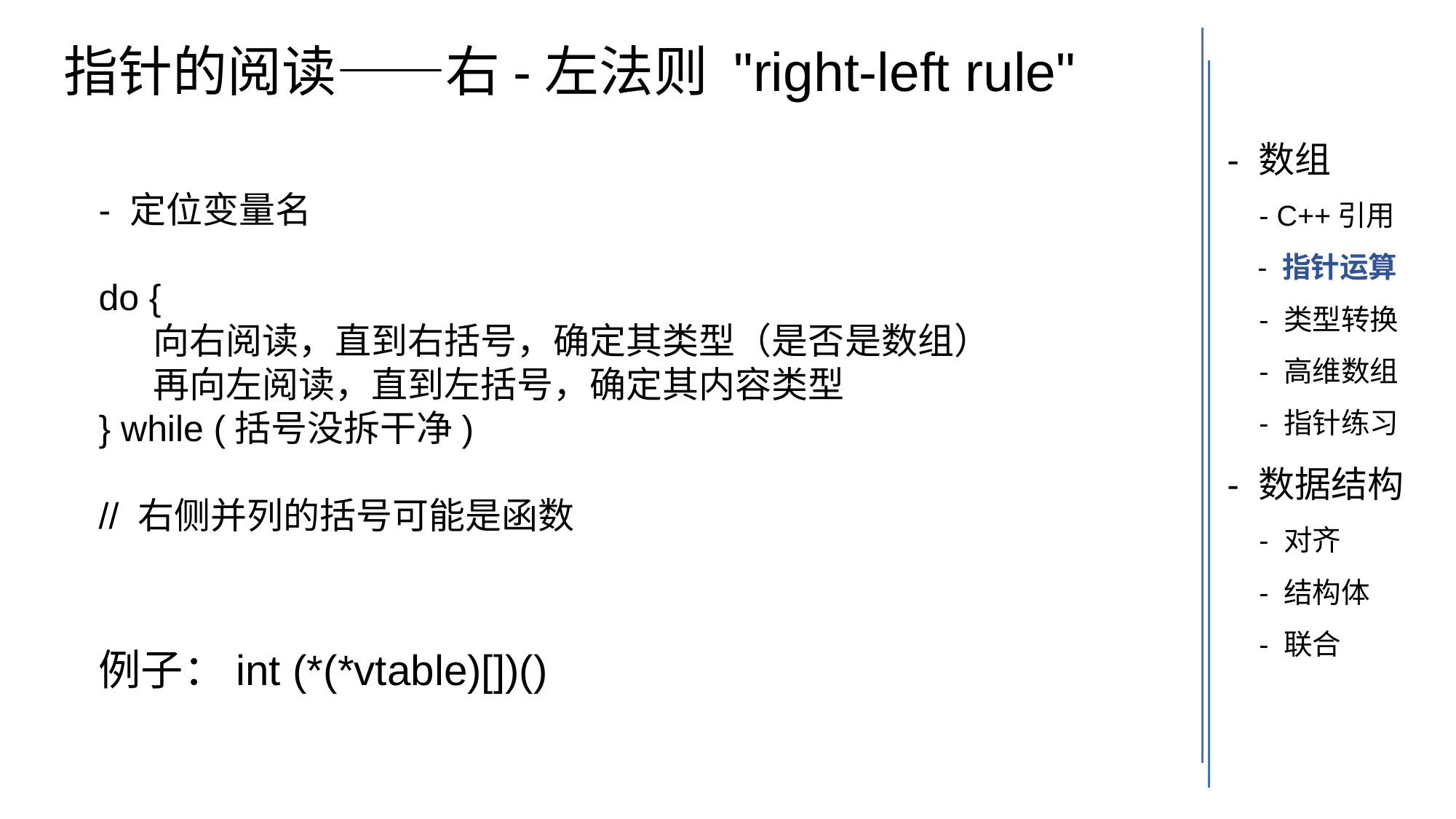

# 指针的阅读——右-左法则 "right-left rule" .
- 数组
    - C++引用
    - 指针运算
    - 类型转换
    - 高维数组
    - 指针练习
- 数据结构
    - 对齐
    - 结构体
    - 联合
- 定位变量名

do {
向右阅读，直到右括号，确定其类型（是否是数组）
再向左阅读，直到左括号，确定其内容类型
} while (括号没拆干净)

// 右侧并列的括号可能是函数
例子：int (*(*vtable)[])()